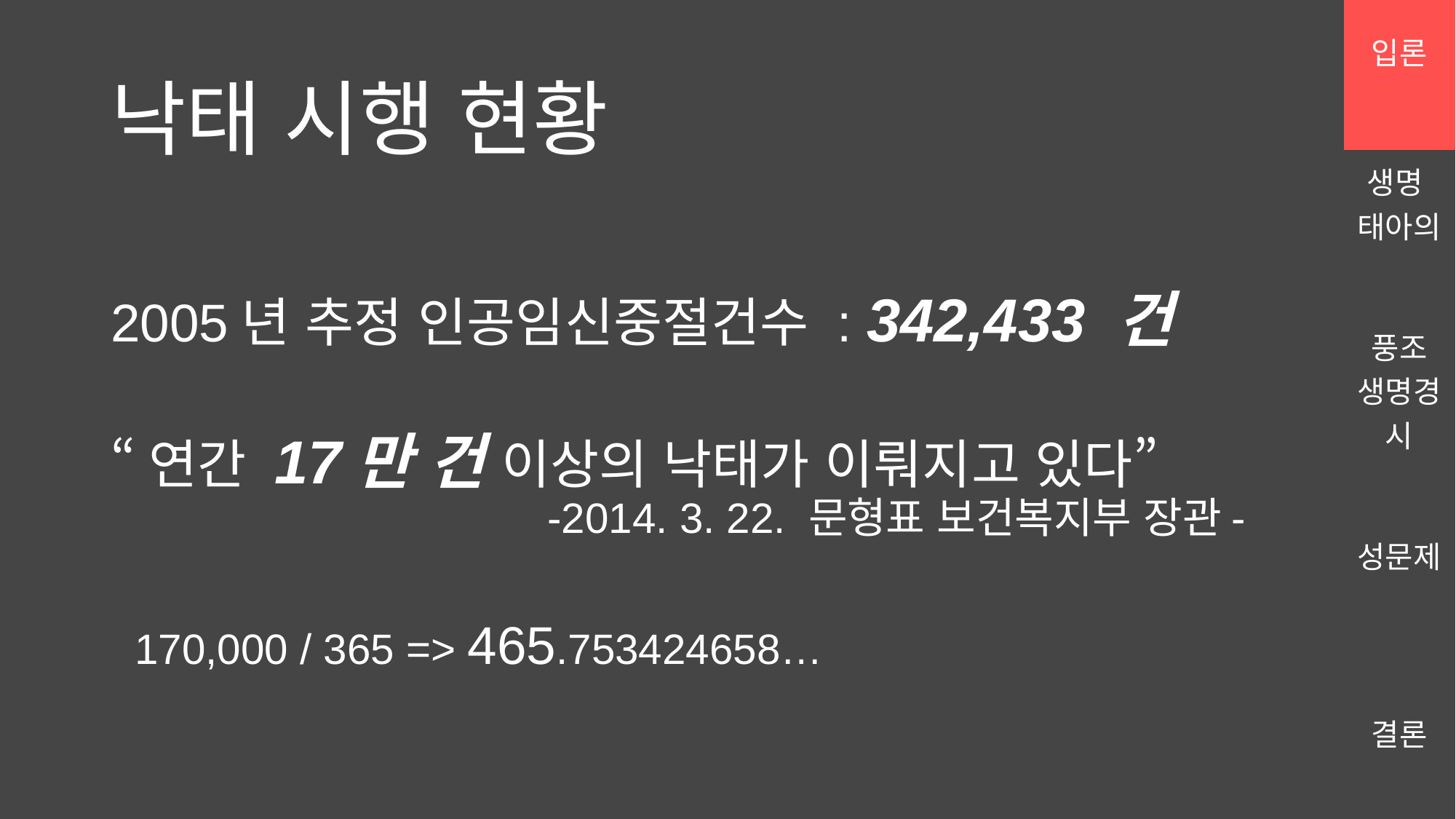

| 입론 |
| --- |
| 생명 태아의 |
| 풍조 생명경시 |
| 성문제 |
| 결론 |
# 낙태 시행 현황

2005년 추정 인공임신중절건수 : 342,433 건

“연간 17만 건 이상의 낙태가 이뤄지고 있다”
				-2014. 3. 22. 문형표 보건복지부 장관-

  170,000 / 365 => 465.753424658…